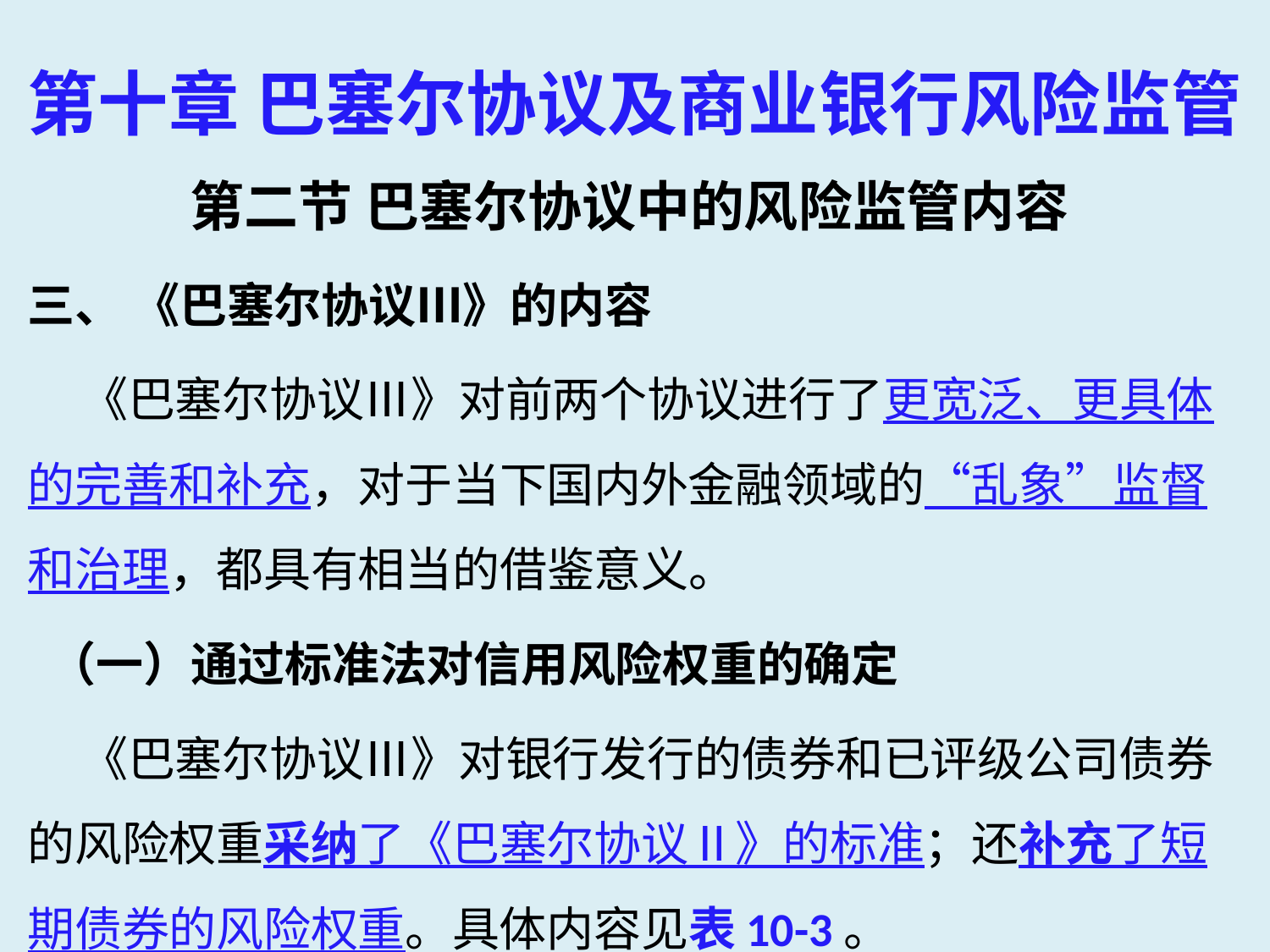

# 第十章 巴塞尔协议及商业银行风险监管
第二节 巴塞尔协议中的风险监管内容
三、 《巴塞尔协议Ⅲ》的内容
    《巴塞尔协议Ⅲ》对前两个协议进行了更宽泛、更具体的完善和补充，对于当下国内外金融领域的“乱象”监督和治理，都具有相当的借鉴意义。
 （一）通过标准法对信用风险权重的确定
    《巴塞尔协议Ⅲ》对银行发行的债券和已评级公司债券的风险权重采纳了《巴塞尔协议Ⅱ》的标准；还补充了短期债券的风险权重。具体内容见表10-3。
30